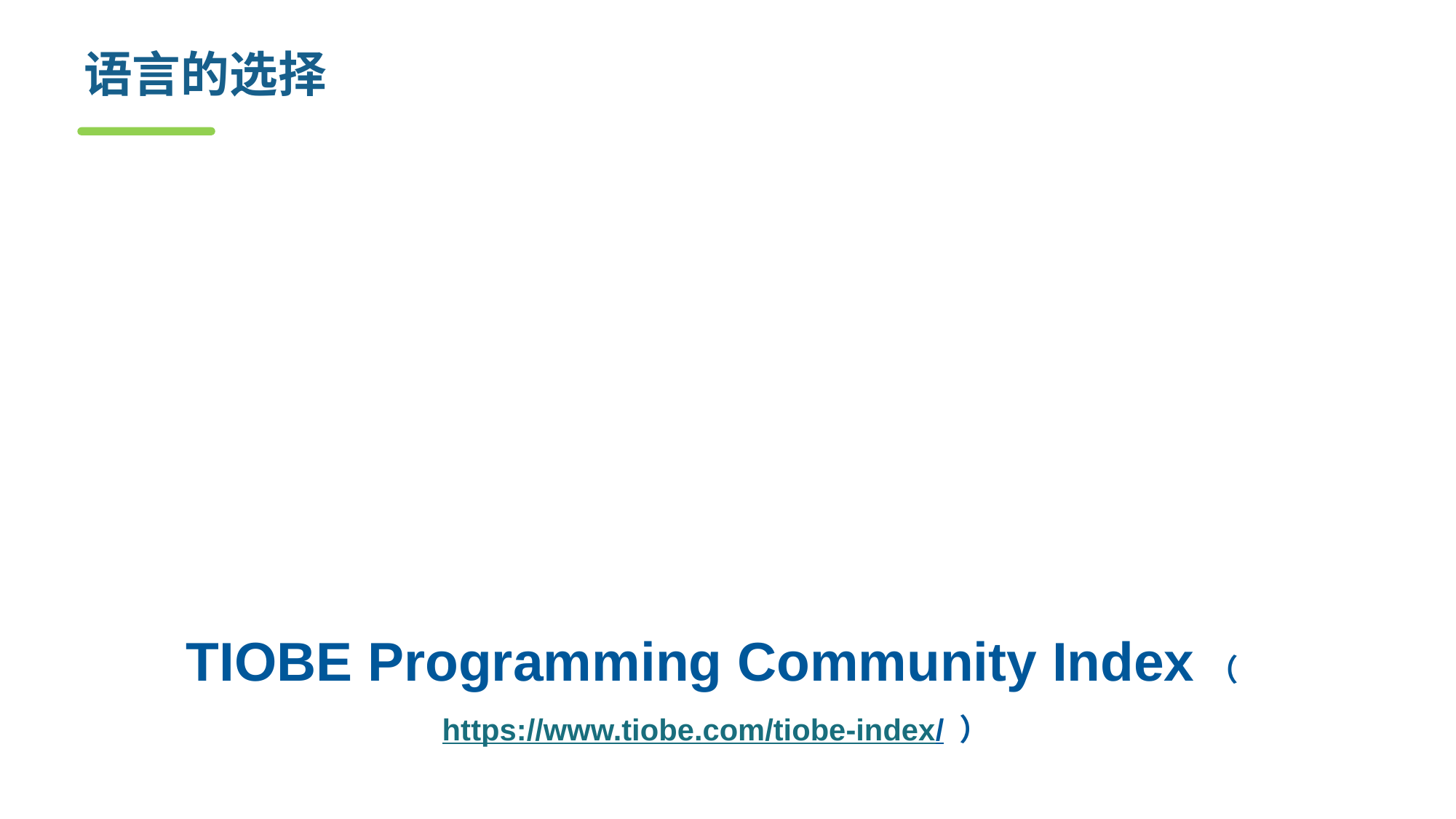

# 语言的选择
选择编码语言的标准
应用领域
算法、计算、数据结构的复杂性
运行效率、开发效率、可移植性、安全性等考虑
库
生态、大厂的支持
TIOBE Programming Community Index（https://www.tiobe.com/tiobe-index/ ）
10